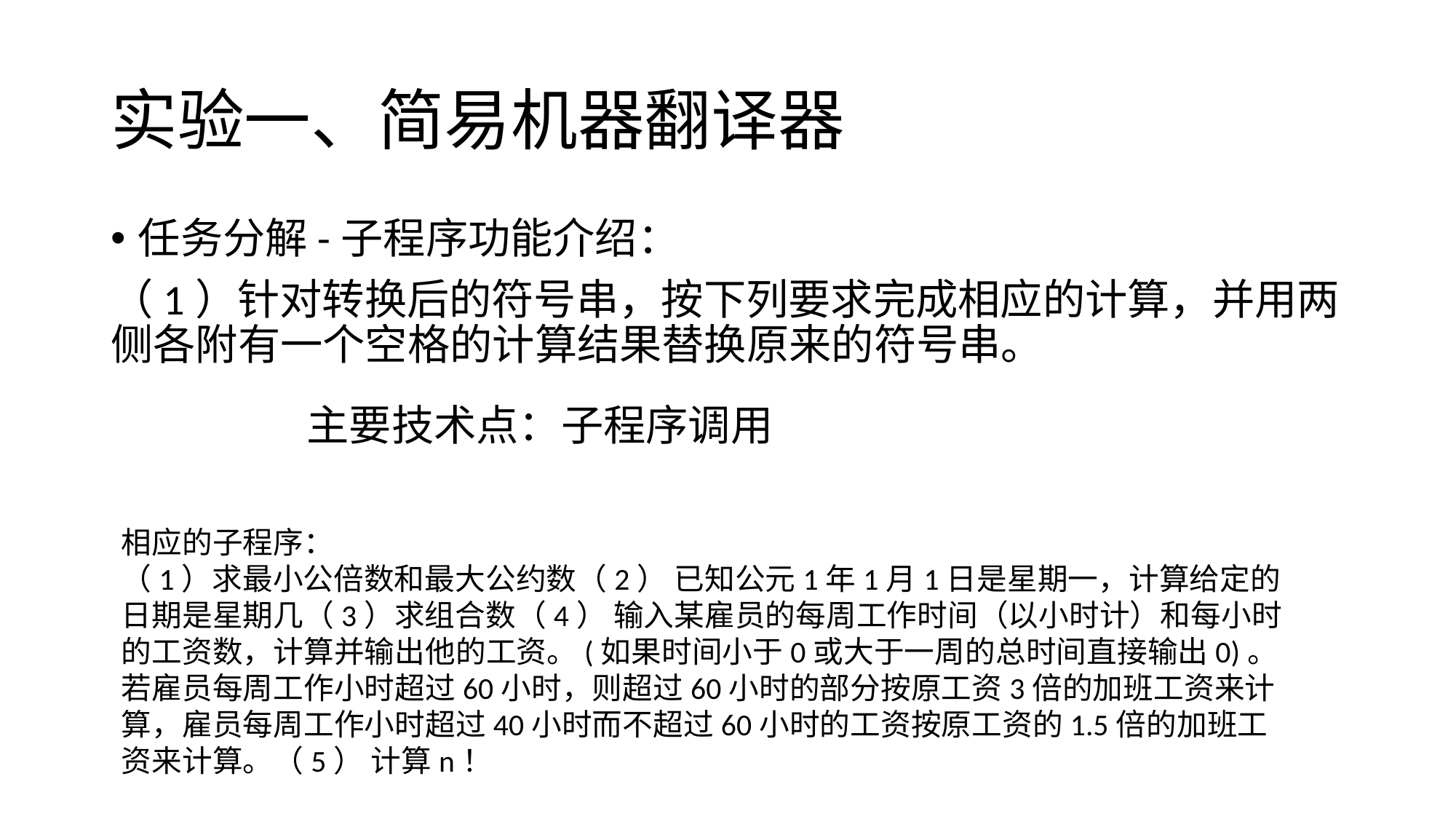

# 实验一、简易机器翻译器
任务分解-子程序功能介绍：
（1）针对转换后的符号串，按下列要求完成相应的计算，并用两侧各附有一个空格的计算结果替换原来的符号串。

主要技术点：子程序调用
相应的子程序：
（1）求最小公倍数和最大公约数（2） 已知公元1年1月1日是星期一，计算给定的日期是星期几（3）求组合数（4） 输入某雇员的每周工作时间（以小时计）和每小时的工资数，计算并输出他的工资。(如果时间小于0或大于一周的总时间直接输出0)。若雇员每周工作小时超过60小时，则超过60小时的部分按原工资3倍的加班工资来计算，雇员每周工作小时超过40小时而不超过60小时的工资按原工资的1.5倍的加班工资来计算。（5） 计算n！